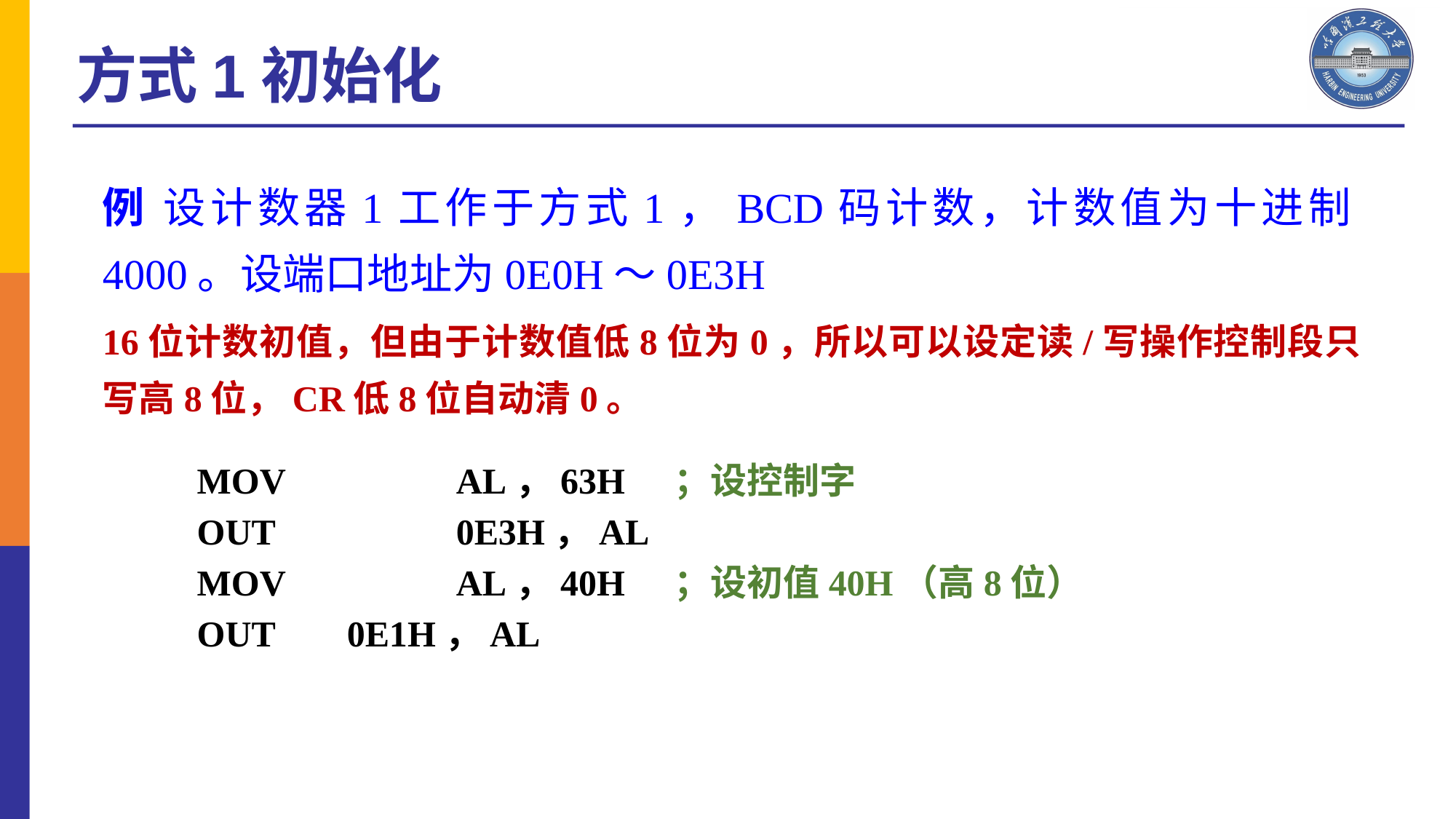

方式1初始化
例 设计数器1工作于方式1，BCD码计数，计数值为十进制4000。设端口地址为0E0H～0E3H
16位计数初值，但由于计数值低8位为0，所以可以设定读/写操作控制段只写高8位，CR低8位自动清0。
MOV		AL，63H	；设控制字
OUT		0E3H，AL
MOV		AL，40H	；设初值40H（高8位）
OUT     	0E1H，AL